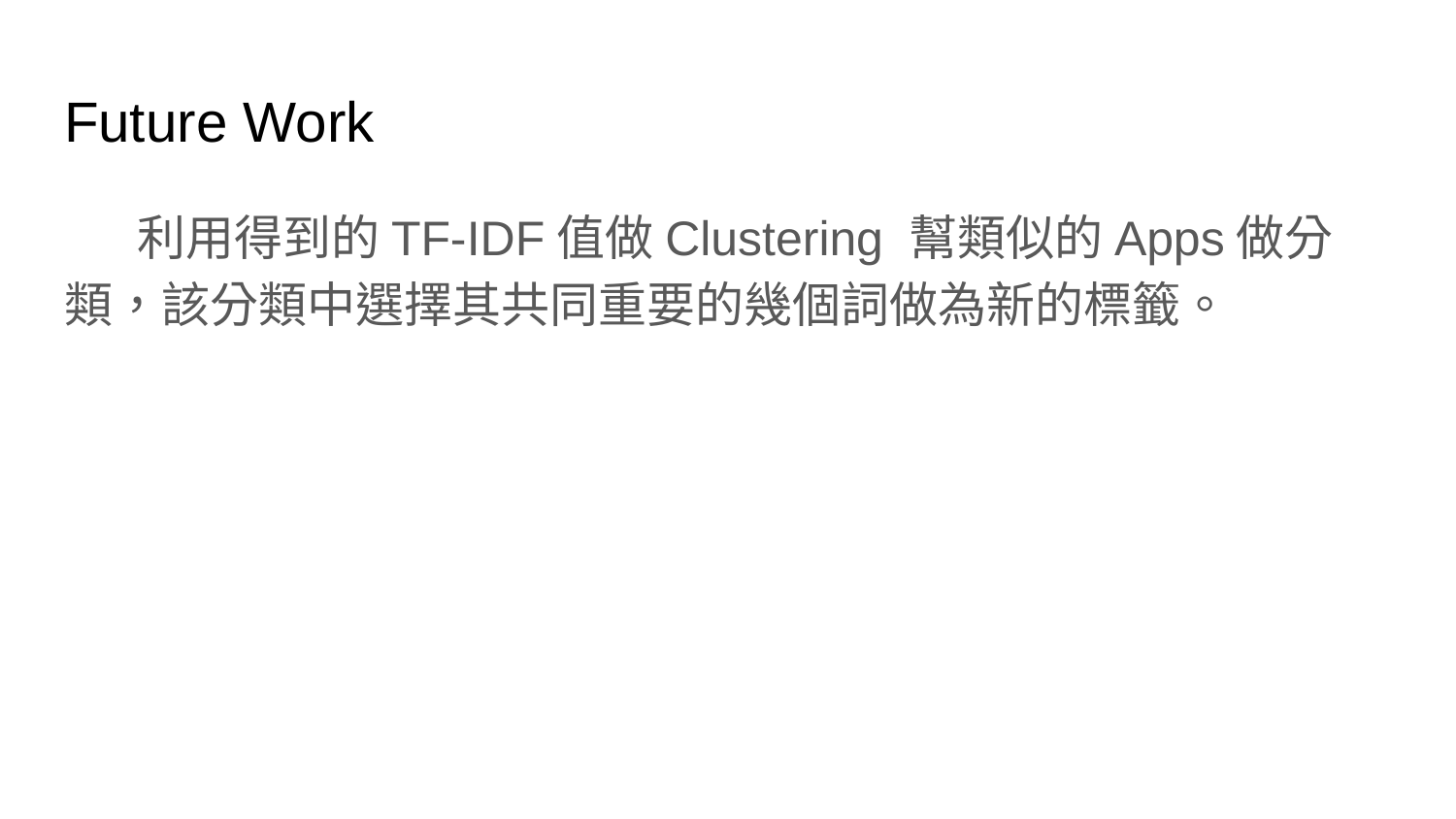

# Future Work
利用得到的TF-IDF值做Clustering 幫類似的Apps做分類，該分類中選擇其共同重要的幾個詞做為新的標籤。